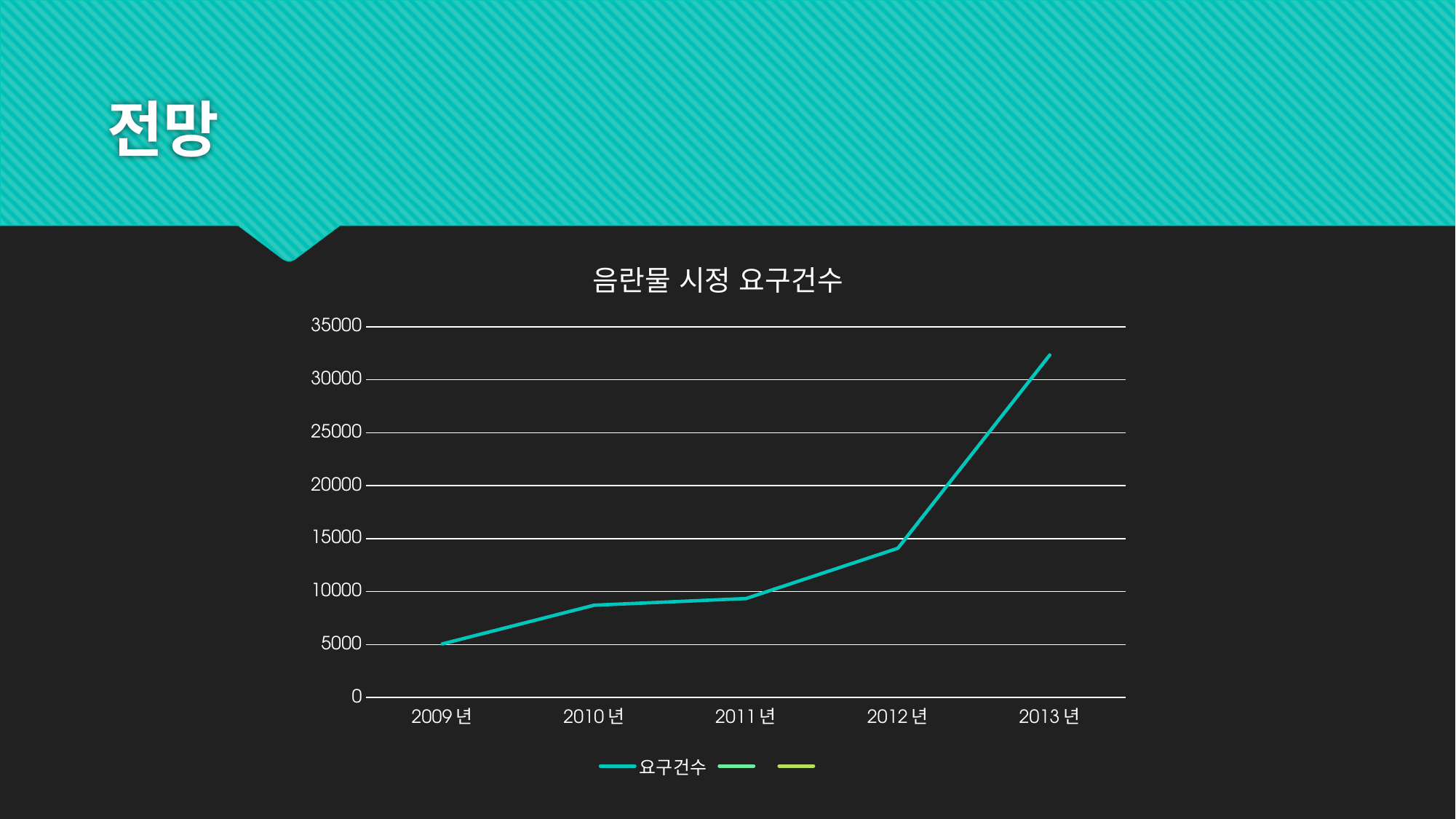

# 전망

### Chart: 음란물 시정 요구건수

| Category | 요구건수 |    |      |
|---|---|---|---|
| 2009년 | 5057.0 | None | None |
| 2010년 | 8712.0 | None | None |
| 2011년 | 9343.0 | None | None |
| 2012년 | 14085.0 | None | None |
| 2013년 | 32330.0 | None | None |